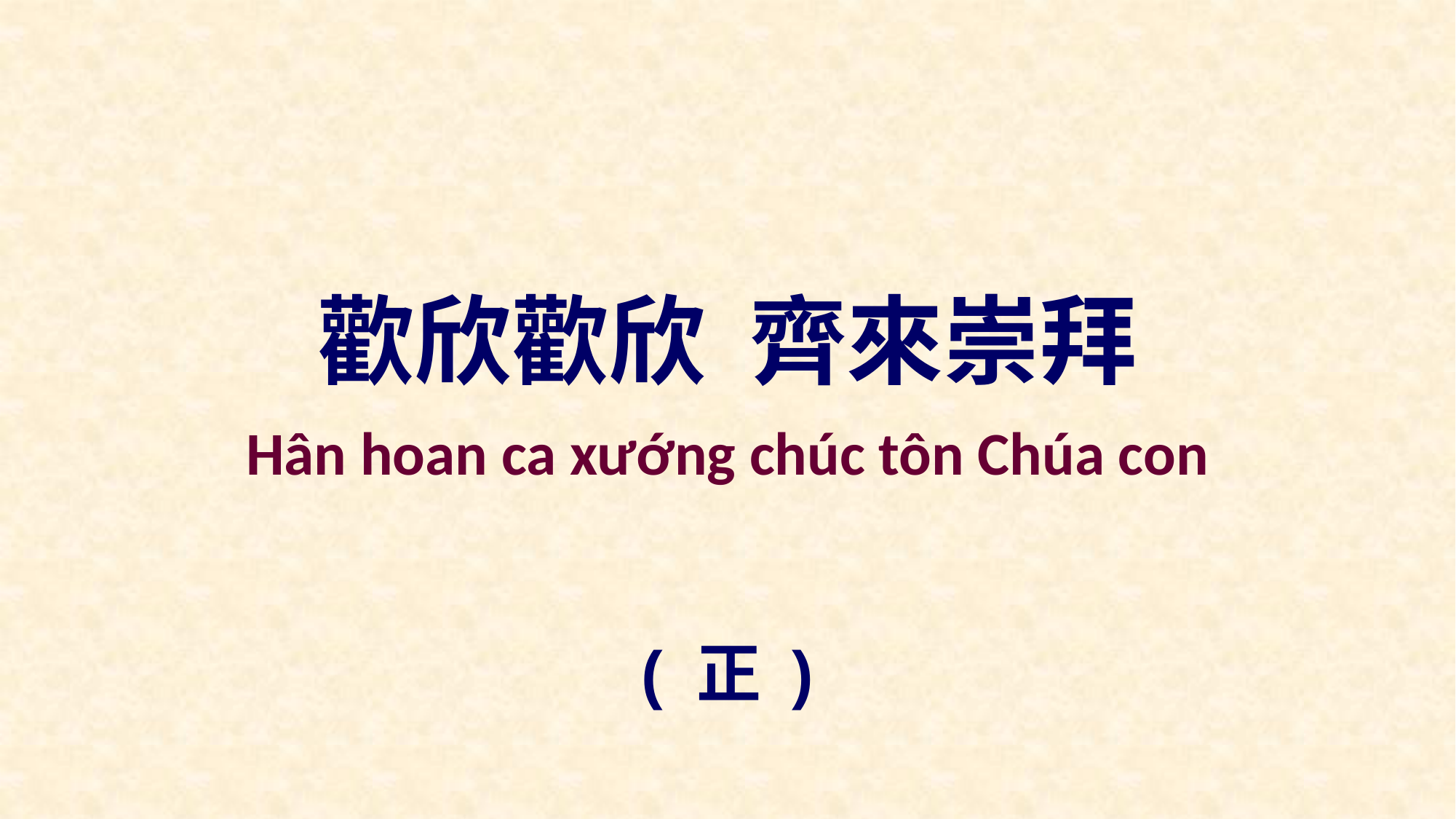

歡欣歡欣  齊來崇拜
Hân hoan ca xướng chúc tôn Chúa con
( 正 )